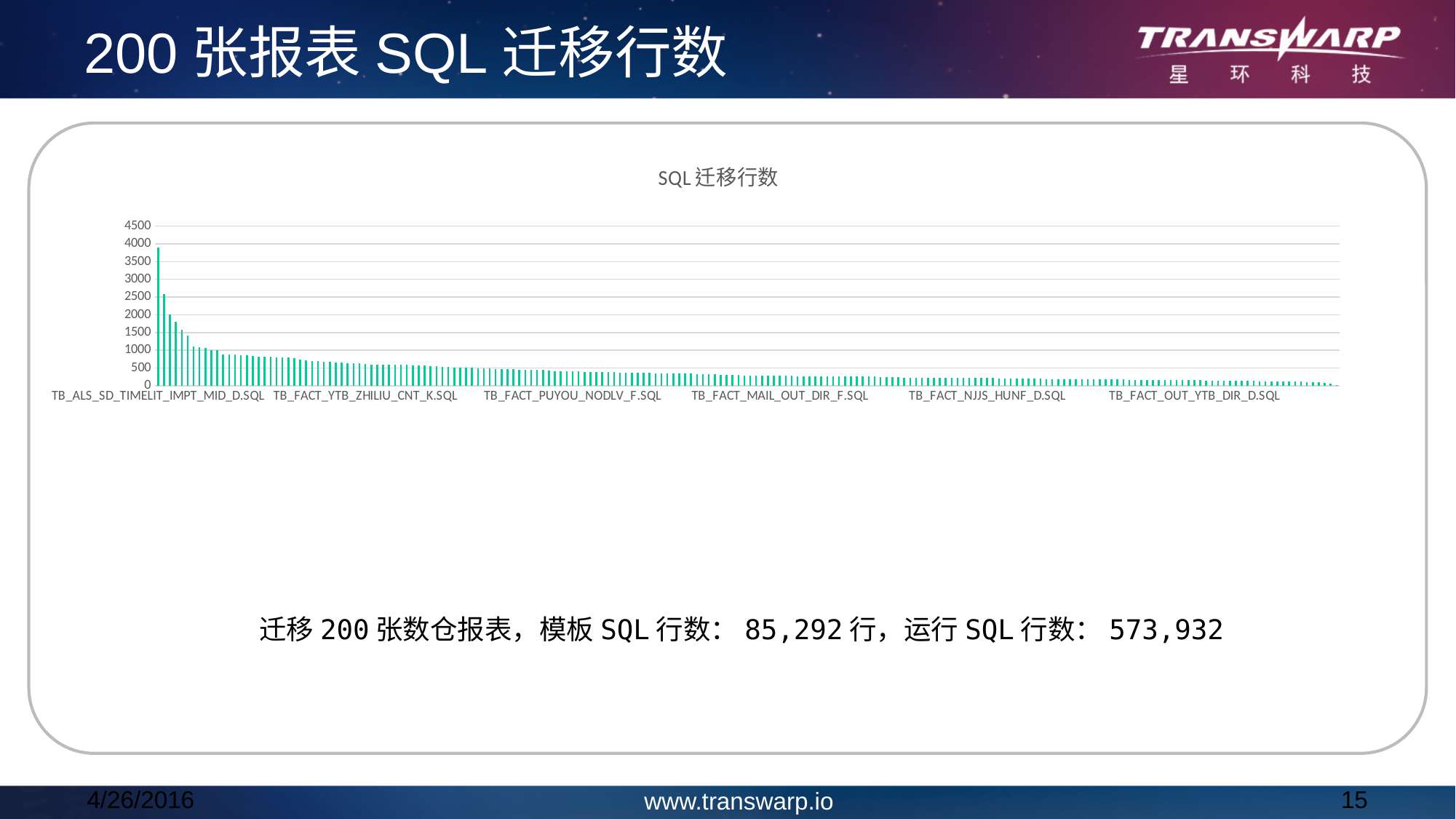

200张报表SQL迁移行数

### Chart: SQL迁移行数

| Category |  |
|---|---|
| TB_ALS_SD_TIMELIT_IMPT_MID_D.SQL | 3904.0 |
| TB_FACT_MAIL_INTIME_DLV_73_T_D.SQL | 2580.0 |
| TB_FACT_HKKD_NDAY_LINK_F.SQL | 2012.0 |
| TB_ALS_SD_TIMELIMIT_EXPT_MID_D.SQL | 1797.0 |
| TB_FACT_MAIL_NAMEADD_INPUT_K.SQL | 1587.0 |
| TB_FACT_MAIL_INTIME_DLV_D.SQL | 1405.0 |
| TB_MID_SITE_UNCOVER_DLV_D.SQL | 1101.0 |
| TB_FACT_NEW_ECONOMY_NDAY_NEW_D.SQL | 1084.0 |
| TB_FACT_MAIL_ECON_DLV_D.SQL | 1054.0 |
| TB_FACT_CENT_IN_LIMIT_RATE_D.SQL | 1005.0 |
| TB_FACT_YTB_SEA_INTIME_D.SQL | 994.0 |
| TB_MID_FACT_IN_NDAY_DELI_D.SQL | 877.0 |
| TB_MID_ROUTE_MAIL_RELA_W.SQL | 873.0 |
| TB_FACT_YTB_MONITOR_OUT_D.SQL | 872.0 |
| TB_FACT_73_OUT_MAIL_NDAY_D.SQL | 868.0 |
| TB_FACT_YTB_CLCT_CNT_K.SQL | 864.0 |
| TB_FACT_MAIL_JP_IN_D.SQL | 840.0 |
| TB_MID_FACT_OUT_NDAY_DELI_D.SQL | 813.0 |
| TB_FACT_OUT_NDAY_DELI_D.SQL | 810.0 |
| TB_FACT_GJTK_CONTAINER_ALERT_D.SQL | 810.0 |
| TB_FACT_YTB_DLV_CNT_D.SQL | 804.0 |
| TB_FACT_73CITY_QCSX_CODE_D.SQL | 803.0 |
| TB_FCT_JJKD_ZHHE_NDAY_D.SQL | 799.0 |
| TB_FCT_NDAY_73CITY_CORE_D.SQL | 767.0 |
| TB_FACT_NDAY_73CITY_CORE_A_D.SQL | 736.0 |
| TB_FACT_YTB_DLV_CNT_K.SQL | 707.0 |
| TB_FACT_YTB_IN_SCAN_CNT_K.SQL | 689.0 |
| TB_FACT_ALERT_SEAL_FAYUN_SUM_K.SQL | 685.0 |
| TB_FACT_YTB_MONITOR_IN_D.SQL | 682.0 |
| TB_FACT_MAIL_FRT_DLV_CNT_K.SQL | 675.0 |
| TB_FCT_73CITY_QCSX_CODE_D.SQL | 658.0 |
| TB_FACT_ONLINE_ORG_OUT_NEW_K.SQL | 642.0 |
| TB_FACT_YL_MAIL_TIME_D.SQL | 640.0 |
| TB_FACT_ONLINE_ORG_IN_INFO2_K.SQL | 640.0 |
| TB_FCT_73CITY_QCSX_CODE_PRE_D.SQL | 640.0 |
| TB_FACT_YTB_ZHILIU_CNT_K.SQL | 605.0 |
| TB_FACT_MAIL_MISS_INFO_F.SQL | 598.0 |
| TB_FACT_PDAUSE_FLAG_D.SQL | 596.0 |
| TB_FACT_NJ_CENTER_REJECT_K.SQL | 595.0 |
| TB_MID_SITE_UNCOVER_DLV_TIME_D.SQL | 595.0 |
| TB_MID_SITE_UNCOVER_D.SQL | 588.0 |
| TB_FACT_RECEIPT_ONLINE_D.SQL | 587.0 |
| TB_FACT_RECEIPT_NORM_D.SQL | 581.0 |
| TB_MID_SITE_UNCOVER_K.SQL | 579.0 |
| TB_FACT_MAIL_KHSX_NDAY_D.SQL | 567.0 |
| TB_FACT_MAIL_RCVER_K.SQL | 567.0 |
| TB_FACT_MAIL_REC_SEA_NEW_D.SQL | 549.0 |
| TB_FCT_KDBG_ZHHE_NDAY_D.SQL | 545.0 |
| TB_WTH_MAIL_DLV_TL_N_D.SQL | 530.0 |
| TB_WTH_MAIL_DLV_TIME_N_D.SQL | 528.0 |
| TB_FACT_MAIL_GJSD_NDAY_D.SQL | 516.0 |
| TB_FACT_MAIL_USEG_CNT_K.SQL | 514.0 |
| TB_FACT_MAIL_REC_CNT_D.SQL | 511.0 |
| TB_FACT_CLCT_DLV_DIFF_K.SQL | 506.0 |
| TB_FACT_73_MAIL_NDAY_K.SQL | 495.0 |
| TB_FACT_BAG_BETIME_TRANSPORT_D.SQL | 492.0 |
| TB_FACT_ALERT_STRART_REV_SUM_K.SQL | 478.0 |
| TB_FACT_CENTER_BALANCE_TOTAL_D.SQL | 476.0 |
| TB_FACT_CENDTER_STAFF_PER_D.SQL | 475.0 |
| TB_FACT_MAIL_I_NJ_D.SQL | 473.0 |
| TB_FACT_YTB_IN_NOT_DEAL_D.SQL | 458.0 |
| TB_FCT_NDAY_NEW_JJKD_D.SQL | 449.0 |
| TB_FACT_MAIL_OUT_DIR_YB_D.SQL | 446.0 |
| TB_FACT_CUST_MAIL_DLV_D.SQL | 444.0 |
| TB_FACT_56CITY_32CITY_SAMPLE_DATA_X.SQL | 443.0 |
| TB_FACT_OTOI_NDAY_DELI_D.SQL | 442.0 |
| TB_FCT_NDAY_JJKD_D.SQL | 427.0 |
| TB_FACT_MIN_FLIGHT_RATE_D.SQL | 416.0 |
| TB_FACT_WZ_MAIL_DIR.SQL | 403.0 |
| TB_FACT_RETURN_TIME_D.SQL | 402.0 |
| TB_FACT_PUYOU_NODLV_F.SQL | 400.0 |
| TB_FACT_PUYOU_NOREC_F.SQL | 399.0 |
| TB_FACT_TIANMAO_D.SQL | 391.0 |
| TB_FACT_MAIL_MH_DOWNLOAD_D.SQL | 384.0 |
| TB_FACT_YTB_OUT_SCAN_CNT_K.SQL | 383.0 |
| TB_FACT_YTB_DAILY_CNT_K.SQL | 381.0 |
| TB_FACT_CENT_OUT_LIMIT_RATE_D.SQL | 379.0 |
| TB_FACT_DELI_FB_ONLINE_D.SQL | 376.0 |
| TB_MID_CLCT_DLV_WK_D.SQL | 370.0 |
| TB_WTH_MAIL_DLV_TIME_D.SQL | 364.0 |
| TB_FACT_56CITY_DLV_D.SQL | 363.0 |
| TB_FACT_MAIL_FLIGHT_D.SQL | 363.0 |
| TB_FACT_MAIL_BUREAU_ORG_CNT_K.SQL | 360.0 |
| TB_FACT_DL_DLV_JS_F.SQL | 359.0 |
| TB_FACT_NJ_CENTER_CLCT_D.SQL | 353.0 |
| TB_FACT_MAIL_TMALL_D.SQL | 351.0 |
| TB_FACT_GJVIP_1000_F.SQL | 345.0 |
| TB_FACT_YTB_LS_ONTIME_D.SQL | 341.0 |
| TB_FACT_DL_DLV_FK_F.SQL | 340.0 |
| TB_FACT_WZ_MAIL_DIR_D.SQL | 339.0 |
| TB_FACT_MAIL_GATHER_K.SQL | 335.0 |
| TB_MID_SITE_SEAL_D.SQL | 329.0 |
| TB_FACT_PDA_CLCT_DLV_D.SQL | 326.0 |
| TB_FACT_START_WANT_MONEY_D.SQL | 324.0 |
| TB_MID_DLV_CLCT_D_X.SQL | 321.0 |
| TB_FACT_GJ_EYB_GB_F.SQL | 310.0 |
| TB_FACT_VIP_MAIL_D.SQL | 296.0 |
| TB_FACT_MAIL_FYB_CNT_D.SQL | 296.0 |
| TB_MID_SITE_UNCOVER_DLV_TL_D.SQL | 295.0 |
| TB_FACT_PACK_DIR_TOTAL_D.SQL | 287.0 |
| TB_FACT_REC_UNDLVI_YL_F.SQL | 287.0 |
| TB_FACT_MAIL_ESB_CNT_D.SQL | 280.0 |
| TB_FACT_56CITY_CORE_CNT_D.SQL | 279.0 |
| TB_FACT_DL_RCV_F.SQL | 279.0 |
| TB_FACT_NJ_CENTER_DATA_D.SQL | 278.0 |
| TB_FACT_MAIL_OUT_DIR_F.SQL | 278.0 |
| TB_FACT_OPEN_ONLINE_TIME_D.SQL | 275.0 |
| TB_FACT_PDA_CLCT_DLV_RAT_D.SQL | 273.0 |
| TB_FACT_BZSD_FWZL_D.SQL | 271.0 |
| TB_EVT_YH_JS_D.SQL | 270.0 |
| TB_MID_SITE_BAG_INFO_15DAY.SQL | 269.0 |
| TB_FACT_NLEMS_NDAY_CNT_D.SQL | 264.0 |
| TB_FCT_BACK_MAIL_DLV_DETAIL_F.SQL | 263.0 |
| TB_MID_SITE_UNCR_DLV_TIME1_D.SQL | 262.0 |
| TB_FACT_GJ_EYB_TIME_LIMIT_T_D.SQL | 262.0 |
| TB_FACT_CLCT_STAFF_K.SQL | 261.0 |
| TB_FACT_STAFF_IN_INFO_K.SQL | 260.0 |
| TB_ORG_CONFIG_PRO_CNT_NEW1_D.SQL | 258.0 |
| TB_FCT_OL_INTER_EMS_D.SQL | 257.0 |
| TB_MAIL_EYB_RU_NEW_U.SQL | 256.0 |
| TB_FACT_NJ_OUT_DIR_D.SQL | 256.0 |
| TB_FACT_DLV_PSEG_D.SQL | 255.0 |
| TB_MID_SITE_OUT_SEAL_D.SQL | 245.0 |
| TB_FACT_CENTRE_BUREAU_JJ.SQL | 243.0 |
| TB_FACT_GJ_EYB_TRAN_NEW_D.SQL | 240.0 |
| TB_MID_SITE_UNCR_DLV_TIME2_D.SQL | 234.0 |
| TB_MID_SITE_GJ_BAG_INFO_D.SQL | 230.0 |
| TB_MAIL_E_BACK_DLV_YITI_D.SQL | 228.0 |
| TB_FACT_MAIL_GJ_OUT_DIR_D.SQL | 228.0 |
| TB_FACT_YL_UNSTAN_SEA_D.SQL | 226.0 |
| TB_FACT_MAIL_JJKD_68_269_T_D.SQL | 226.0 |
| TB_MID_SITE_BAG_INFO.SQL | 225.0 |
| TB_MID_SITE_IN_OPEN_D.SQL | 224.0 |
| TB_MID_SITE_UNCR_DLV_TL2_D.SQL | 224.0 |
| TB_FACT_MAIL_STANDARD_D.SQL | 224.0 |
| TB_FACT_CUST_MAIL_D.SQL | 222.0 |
| TB_FACT_NJ_JS_NO_ARRIVE_D.SQL | 220.0 |
| TB_FACT_MAIL_CENTER_ORG_CNT_K.SQL | 218.0 |
| TB_FACT_HKKD_DLV_RESPONSE_F.SQL | 215.0 |
| TB_MAIL_E_BACK_DLV_UNUSUAL_D.SQL | 213.0 |
| TB_FACT_NJJS_HUNF_D.SQL | 213.0 |
| TB_MID_SITE_CLCT_SEAL_D.SQL | 213.0 |
| TB_MAIL_E_BACK_DLV_SHENG_D.SQL | 209.0 |
| TB_MID_GATHER_MAIL_EYB_X.SQL | 207.0 |
| TB_MID_SITE_UNCR_DLV_TL1_D.SQL | 207.0 |
| TB_FACT_SEAL_ONLINE_TIME_D.SQL | 204.0 |
| TB_FACT_MAIL_GJ_IN_DIR_D.SQL | 204.0 |
| TB_FACT_OUT_YL_D.SQL | 203.0 |
| TB_FACT_MAIL_RETURN_D.SQL | 201.0 |
| TB_FACT_DLV_STAFF_D.SQL | 195.0 |
| TB_FACT_MAIL_CLCT_YB_CNT_D.SQL | 189.0 |
| TB_RES_NJ_PRICE_F.SQL | 187.0 |
| TB_FACT_YTB_IN_GATHER_D.SQL | 186.0 |
| TB_FACT_OPEN_INFO_ONLINE_D.SQL | 185.0 |
| TB_FACT_GJ_EYB_TIME_LIMIT_AG_X.SQL | 185.0 |
| TB_FACT_REC_DLV_EARLY_WARN_K.SQL | 184.0 |
| TB_FCT_DLV_OPEN_ONLINE_D.SQL | 183.0 |
| TB_FACT_PROF_MAIL_CLCT_D.SQL | 182.0 |
| TB_FACT_NH_BACK_MAIL_D.SQL | 179.0 |
| TB_FACT_NJ_PRICE_D.SQL | 178.0 |
| TB_FACT_RE_DELI_D.SQL | 176.0 |
| TB_FACT_VIP_STRUCT_D.SQL | 171.0 |
| TB_FACT_MAIL_HKKD_ACCOUNT_X.SQL | 171.0 |
| TB_MID_EVT_MAIL_CLCT_K.SQL | 170.0 |
| TB_FACT_NJJS_REC_SEA_D.SQL | 164.0 |
| TB_FACT_BZ_STRUCT_D.SQL | 164.0 |
| TB_FCT_CLCT_SEAL_ONLINE_D.SQL | 159.0 |
| TB_ORG_ONLINE_D.SQL | 156.0 |
| TB_FACT_PRODLV_RATE_D.SQL | 156.0 |
| TB_FACT_MAIL_CLCT_YB_CLIENT_D.SQL | 155.0 |
| TB_FACT_MAIL_HK_ETK_F.SQL | 154.0 |
| TB_FACT_YTB_OUT_GATHER_D.SQL | 153.0 |
| TB_FACT_CENTER_VOLUME_IODC_D.SQL | 153.0 |
| TB_FACT_PDA_DLV_K.SQL | 153.0 |
| TB_MAIL_E_BACK_CLCT_UNUSUAL_D.SQL | 152.0 |
| TB_FACT_OUT_YTB_DIR_D.SQL | 151.0 |
| TB_FACT_OUT_NDAY_INTER_D.SQL | 150.0 |
| TB_FACT_MAIL_GJ_OUT_ANA_D.SQL | 146.0 |
| TB_FACT_ORG_POST_D.SQL | 145.0 |
| TB_FACT_OUT_DIR_BCH_K.SQL | 145.0 |
| TB_FACT_YL_MAIL_INFO_D.SQL | 141.0 |
| TB_FCT_FJ_PDA_NDAY_D.SQL | 138.0 |
| TB_FACT_56CITY_DELIVE_DATA_X.SQL | 135.0 |
| TB_FACT_56CITY_DATA_X.SQL | 134.0 |
| TB_FACT_PACK_INFO_D.SQL | 133.0 |
| TB_MID_SITE_UNCOVER_DLV_LAST_I_D.SQL | 131.0 |
| TB_FACT_AIRLINE_MONITOR_D.SQL | 127.0 |
| TB_MID_SITE_UNCOVER_DLV_LAST_D.SQL | 126.0 |
| TB_FACT_PDA_CLCT_W_D.SQL | 125.0 |
| TB_FACT_MAIL_OUT_ALERT_D.SQL | 115.0 |
| TB_FACT_MAIL_DLVH_ONCE_MX_F.SQL | 114.0 |
| TB_MID_SITE_SEAL_UNCOVER_D.SQL | 114.0 |
| TB_FACT_NJ_CENTER_REC_D.SQL | 112.0 |
| TB_FACT_OUT_CENTER_DIR_D.SQL | 110.0 |
| TB_WTH_MAIL_DLV_TL_D.SQL | 105.0 |
| TB_FACT_MAIL_USGB_D.SQL | 101.0 |
| TB_FCT_DZ_MAIL_BACK_CLCT_TJ_D.SQL | 93.0 |
| TB_FACT_PDA_INFO_D.SQL | 71.0 |
| TB_ORG_CLCT_DLV.SQL | 56.0 |
| TB_EVT_BAG_MAIL_RELA_SEA_MID_X.SQL | 23.0 |
迁移200张数仓报表，模板SQL行数：85,292行，运行SQL行数：573,932